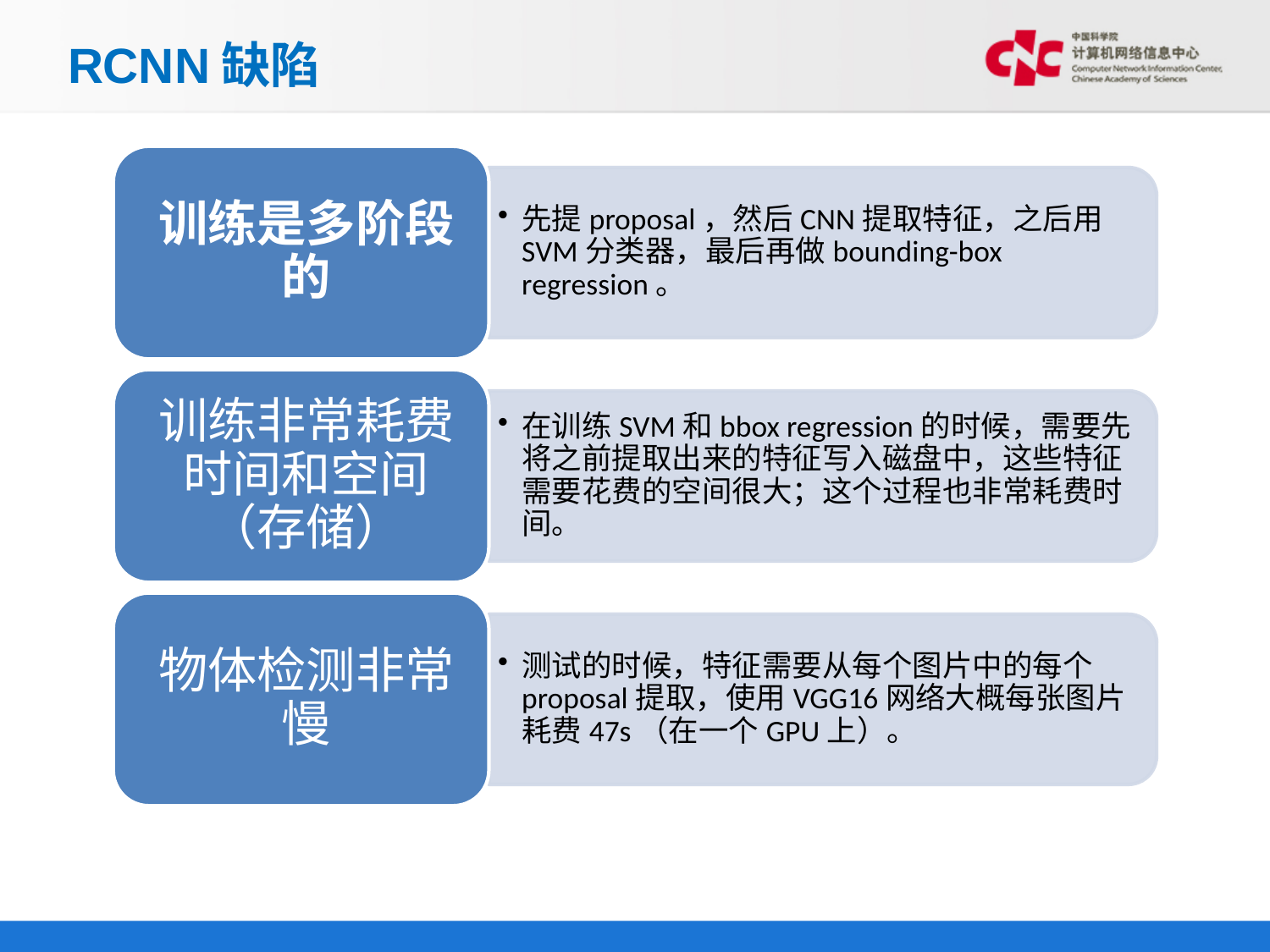

# RCNN缺陷
先提proposal，然后CNN提取特征，之后用SVM分类器，最后再做bounding-box regression。
训练是多阶段的
在训练SVM和bbox regression的时候，需要先将之前提取出来的特征写入磁盘中，这些特征需要花费的空间很大；这个过程也非常耗费时间。
训练非常耗费时间和空间（存储）
测试的时候，特征需要从每个图片中的每个proposal提取，使用VGG16网络大概每张图片耗费47s（在一个GPU上）。
物体检测非常慢